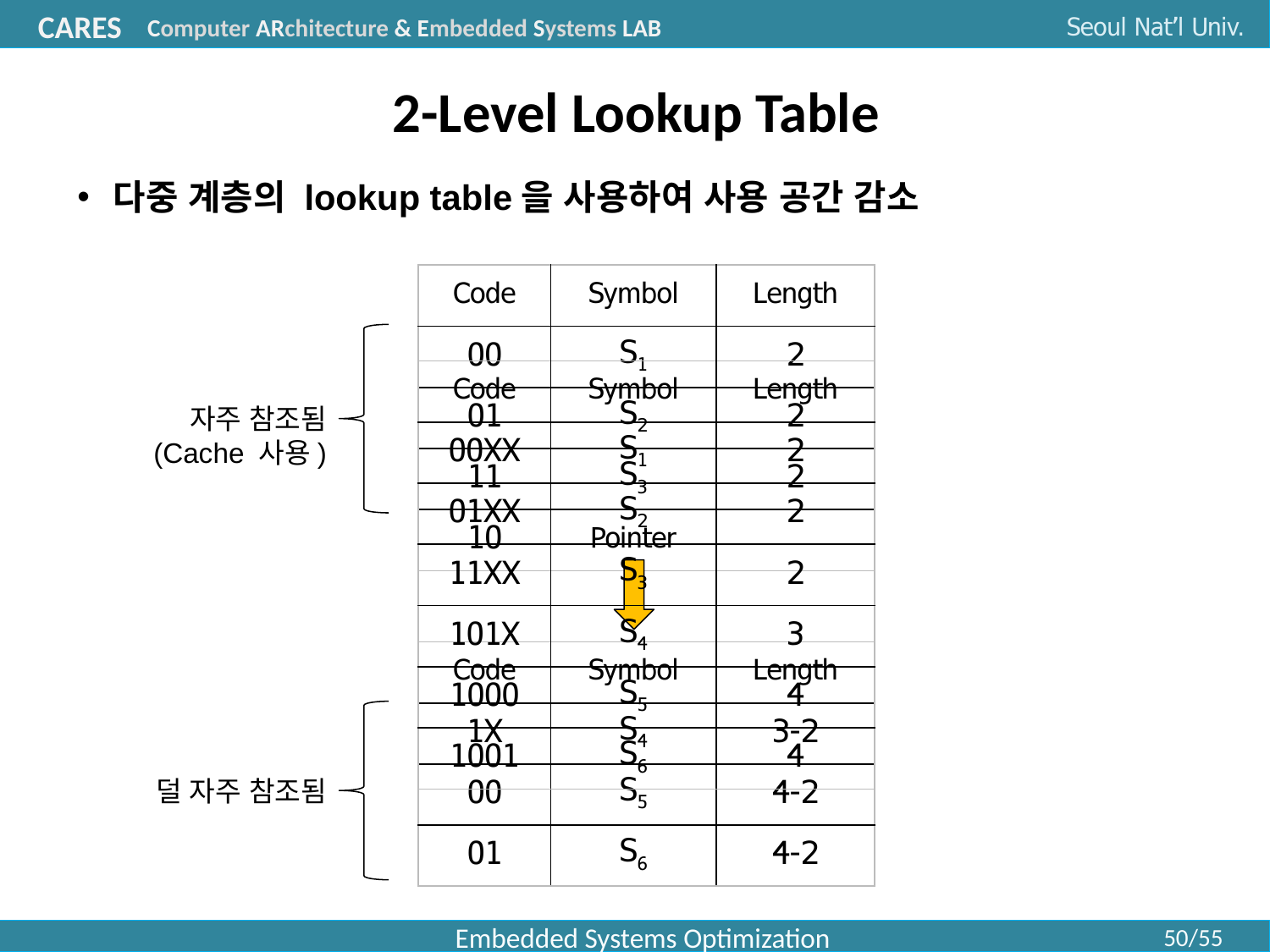

# 2-Level Lookup Table
다중 계층의 lookup table을 사용하여 사용 공간 감소
| Code | Symbol | Length |
| --- | --- | --- |
| 00 | S1 | 2 |
| 01 | S2 | 2 |
| 11 | S3 | 2 |
| 10 | Pointer |  |

| Code | Symbol | Length |
| --- | --- | --- |
| 00XX | S1 | 2 |
| 01XX | S2 | 2 |
| 11XX | S3 | 2 |
| 101X | S4 | 3 |
| 1000 | S5 | 4 |
| 1001 | S6 | 4 |
자주 참조됨
(Cache 사용)

| Code | Symbol | Length |
| --- | --- | --- |
| 1X | S4 | 3-2 |
| 00 | S5 | 4-2 |
| 01 | S6 | 4-2 |

덜 자주 참조됨
Embedded Systems Optimization
50/55